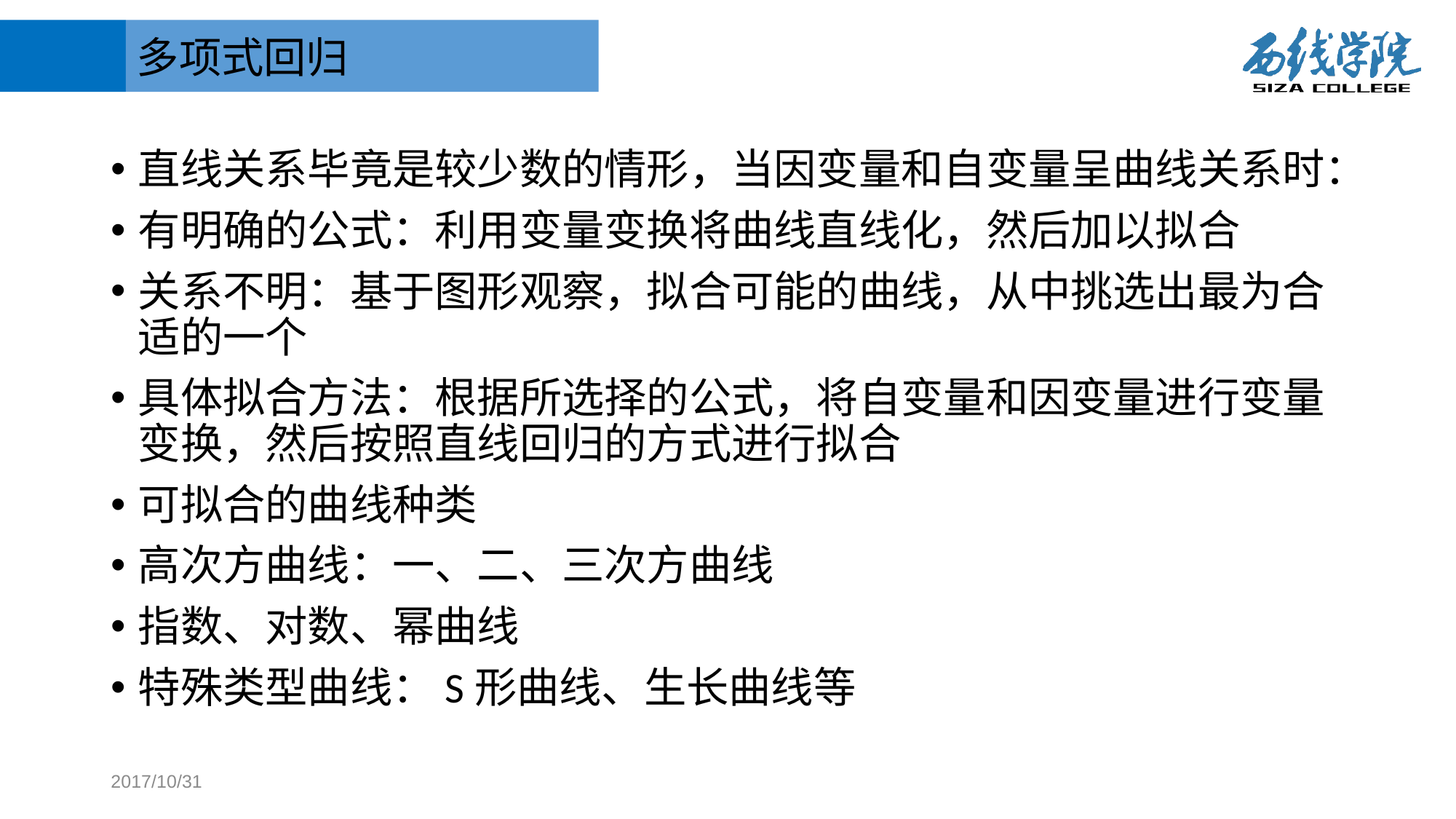

# 多项式回归
直线关系毕竟是较少数的情形，当因变量和自变量呈曲线关系时：
有明确的公式：利用变量变换将曲线直线化，然后加以拟合
关系不明：基于图形观察，拟合可能的曲线，从中挑选出最为合适的一个
具体拟合方法：根据所选择的公式，将自变量和因变量进行变量变换，然后按照直线回归的方式进行拟合
可拟合的曲线种类
高次方曲线：一、二、三次方曲线
指数、对数、幂曲线
特殊类型曲线：S形曲线、生长曲线等
2017/10/31